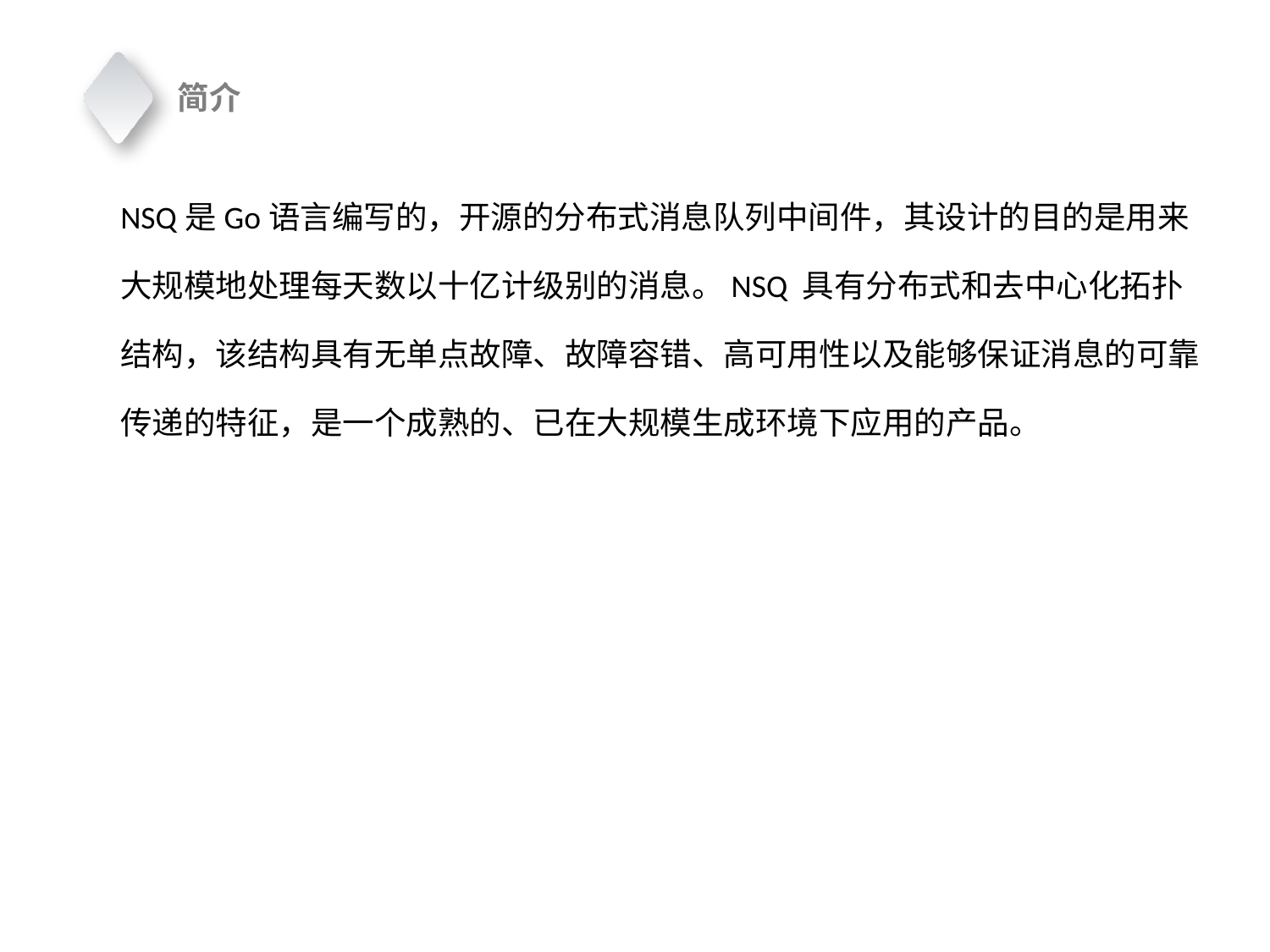

简介
NSQ是Go语言编写的，开源的分布式消息队列中间件，其设计的目的是用来大规模地处理每天数以十亿计级别的消息。NSQ 具有分布式和去中心化拓扑结构，该结构具有无单点故障、故障容错、高可用性以及能够保证消息的可靠传递的特征，是一个成熟的、已在大规模生成环境下应用的产品。